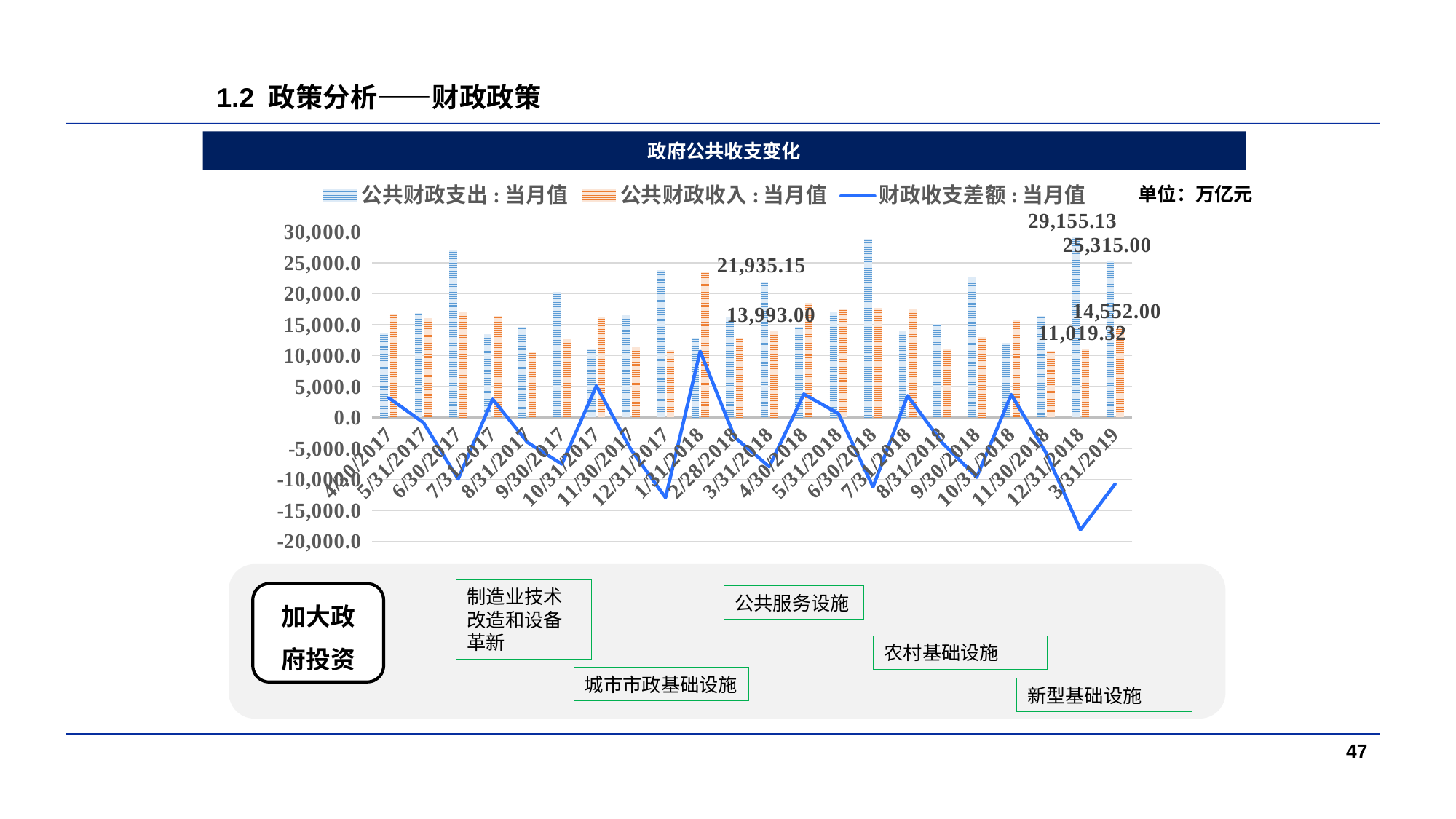

# 1.2 政策分析——财政政策
政府公共收支变化

### Chart

| Category | 公共财政支出:当月值 | 公共财政收入:当月值 | 财政收支差额:当月值 |
|---|---|---|---|
| 42855 | 13635.52 | 16784.2 | 3148.68 |
| 42886 | 16914.75 | 16073.4 | -841.35 |
| 42916 | 27015.91 | 17082.37 | -9933.54 |
| 42947 | 13496.04 | 16456.51 | 2960.47 |
| 42978 | 14647.28 | 10652.48 | -3994.8 |
| 43008 | 20246.4 | 12713.96 | -7532.44 |
| 43039 | 11121.79 | 16233.7 | 5111.91 |
| 43069 | 16565.58 | 11385.29 | -5180.29 |
| 43100 | 23769.57 | 10819.14 | -12950.43 |
| 43131 | 12927.57 | 23621.08 | 10693.51 |
| 43159 | 16134.27 | 12932.33 | -3201.94 |
| 43190 | 21935.15 | 13993.0 | -7942.15 |
| 43220 | 14695.56 | 18472.93 | 3777.37 |
| 43251 | 17002.67 | 17631.12 | 628.45 |
| 43281 | 28896.89 | 17680.22 | -11216.67 |
| 43312 | 13944.39 | 17460.67 | 3516.28 |
| 43343 | 15136.95 | 11076.85 | -4060.1 |
| 43373 | 22616.0 | 12963.12 | -9652.88 |
| 43404 | 12030.8 | 15726.61 | 3695.81 |
| 43434 | 16430.57 | 10774.75 | -5655.82 |
| 43465 | 29155.13 | 11019.32 | -18135.81 |
| 43555 | 25315.0 | 14552.0 | -10763.0 |
单位：万亿元

制造业技术改造和设备革新
加大政
府投资
公共服务设施
农村基础设施
城市市政基础设施
新型基础设施